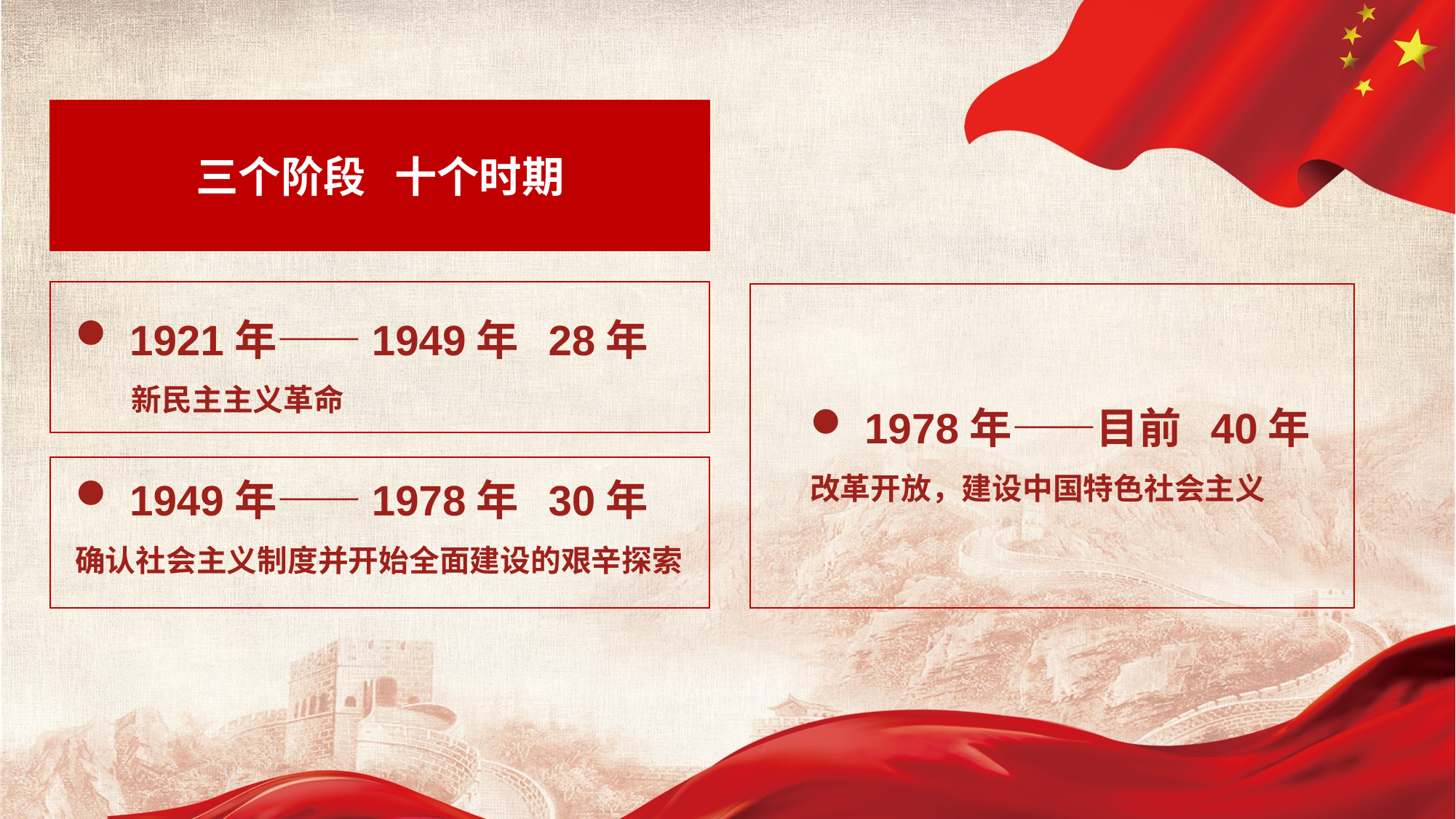

三个阶段   十个时期

1921年——1949年  28年
新民主主义革命
1978年——目前  40年
改革开放，建设中国特色社会主义

1949年——1978年  30年
确认社会主义制度并开始全面建设的艰辛探索